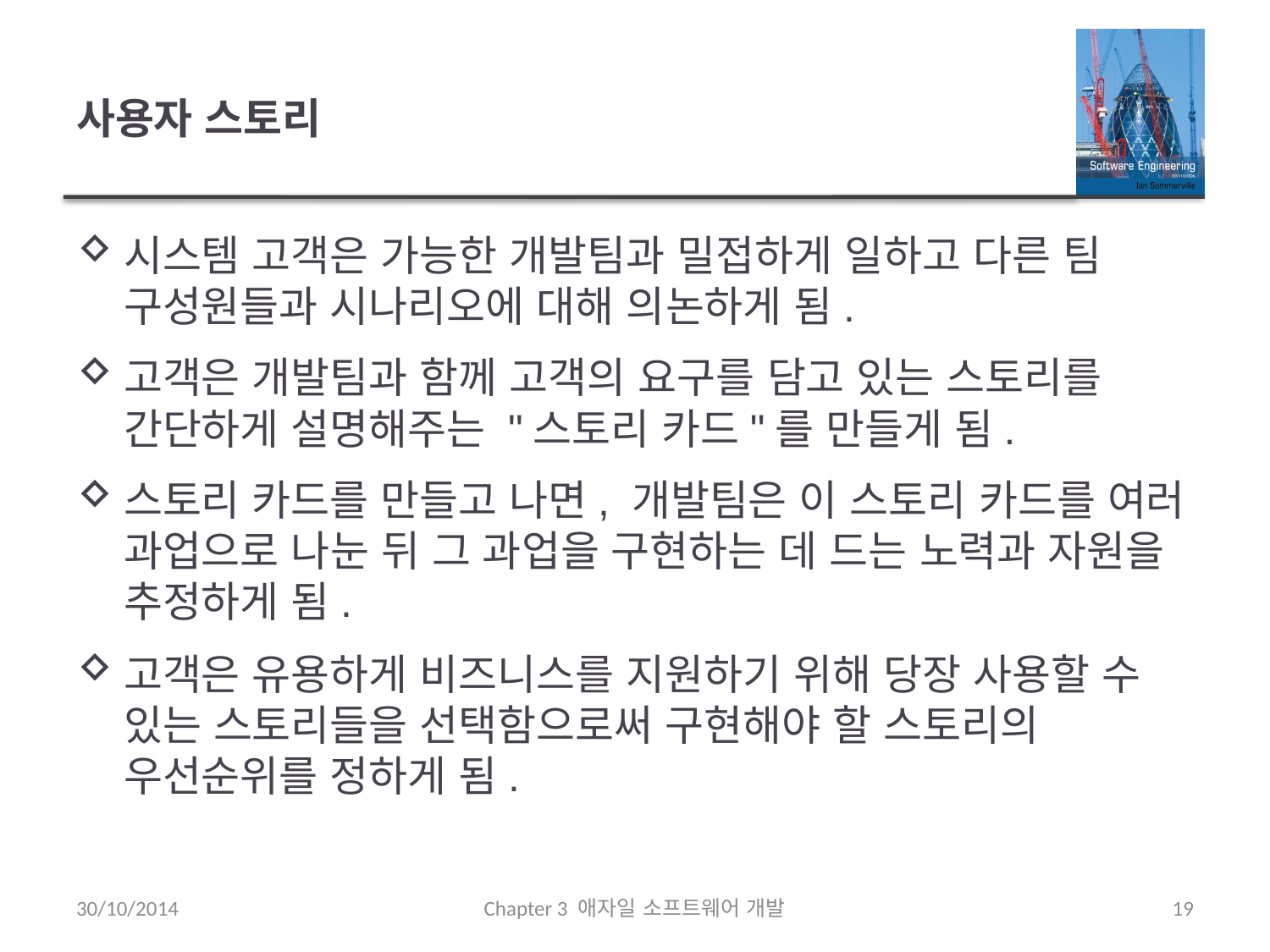

# 사용자 스토리
시스템 고객은 가능한 개발팀과 밀접하게 일하고 다른 팀 구성원들과 시나리오에 대해 의논하게 됨.
고객은 개발팀과 함께 고객의 요구를 담고 있는 스토리를 간단하게 설명해주는 "스토리 카드"를 만들게 됨.
스토리 카드를 만들고 나면, 개발팀은 이 스토리 카드를 여러 과업으로 나눈 뒤 그 과업을 구현하는 데 드는 노력과 자원을 추정하게 됨.
고객은 유용하게 비즈니스를 지원하기 위해 당장 사용할 수 있는 스토리들을 선택함으로써 구현해야 할 스토리의 우선순위를 정하게 됨.
30/10/2014
Chapter 3 애자일 소프트웨어 개발
19